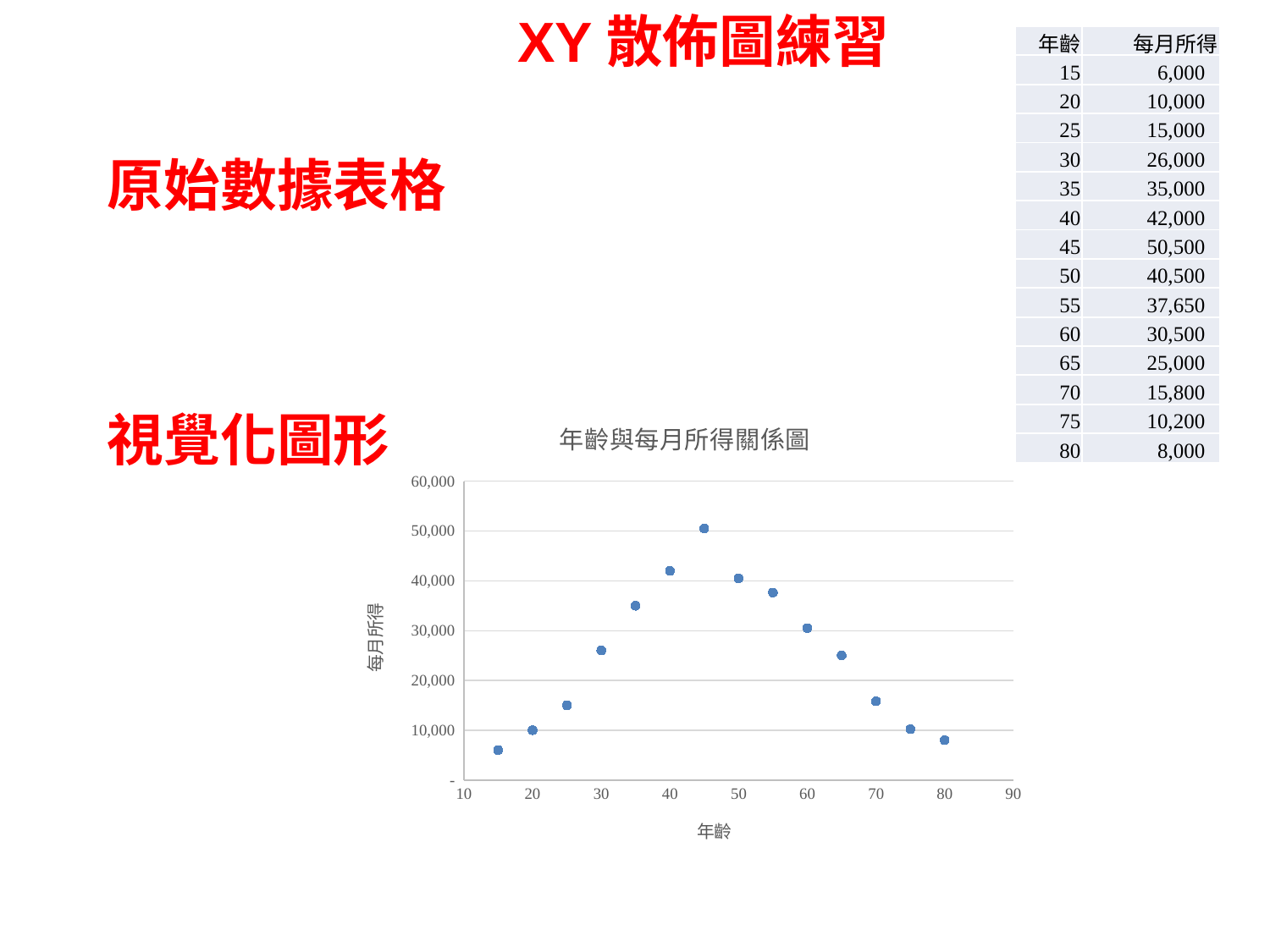

XY散佈圖練習
| 年齡 | 每月所得 |
| --- | --- |
| 15 | 6,000 |
| 20 | 10,000 |
| 25 | 15,000 |
| 30 | 26,000 |
| 35 | 35,000 |
| 40 | 42,000 |
| 45 | 50,500 |
| 50 | 40,500 |
| 55 | 37,650 |
| 60 | 30,500 |
| 65 | 25,000 |
| 70 | 15,800 |
| 75 | 10,200 |
| 80 | 8,000 |
原始數據表格

### Chart: 年齡與每月所得關係圖

| Category | 每月所得 |
|---|---|
視覺化圖形